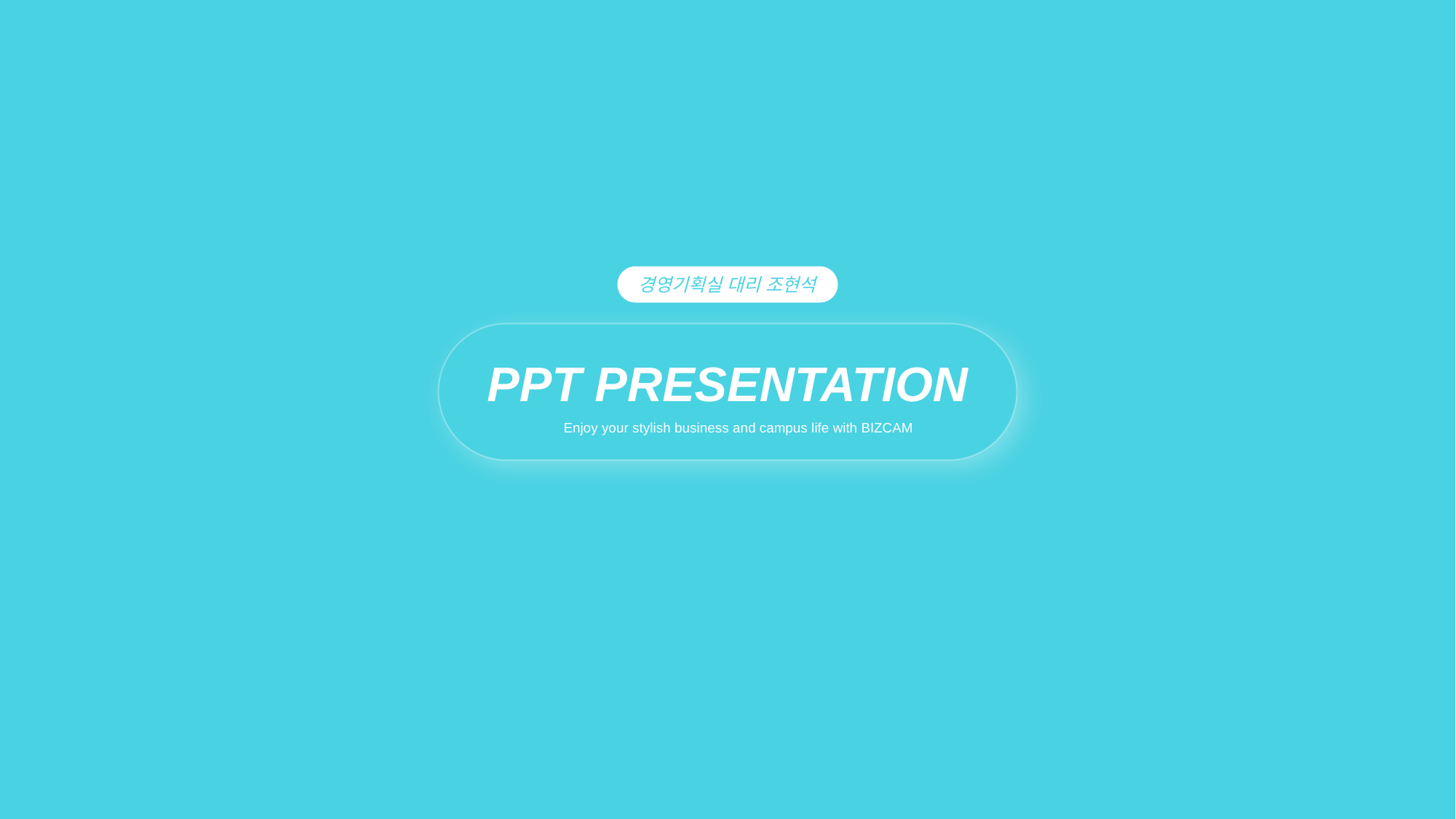

경영기획실 대리 조현석
PPT PRESENTATION
Enjoy your stylish business and campus life with BIZCAM